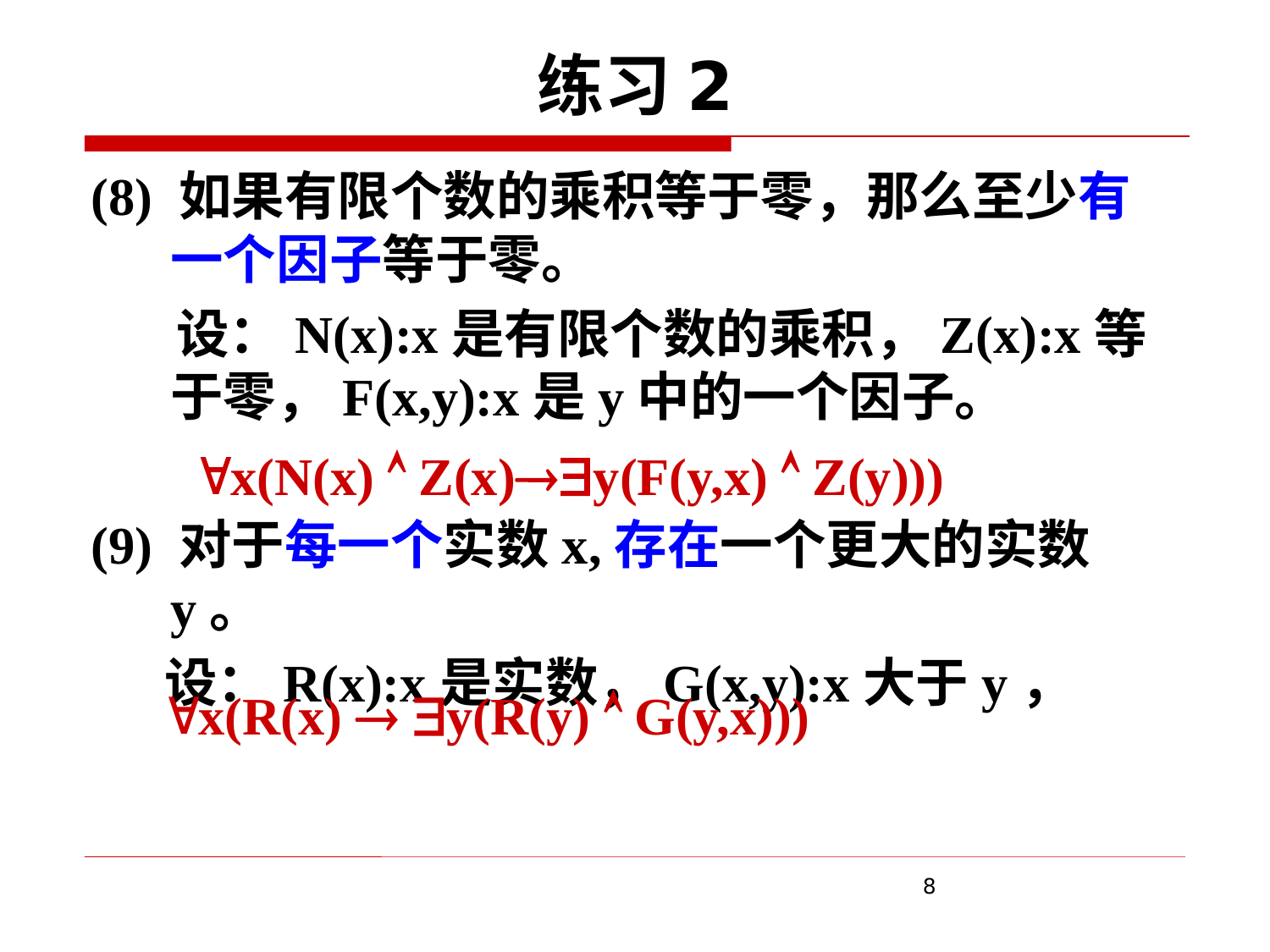

# 练习2
(8) 如果有限个数的乘积等于零，那么至少有一个因子等于零。
      设：N(x):x是有限个数的乘积，Z(x):x等于零，F(x,y):x是y中的一个因子。

(9) 对于每一个实数x,存在一个更大的实数y。
     设：R(x):x是实数，G(x,y):x大于y，

∀x(N(x) ∧ Z(x)→∃y(F(y,x) ∧ Z(y)))
∀x(R(x) → ∃y(R(y) ∧ G(y,x)))
8